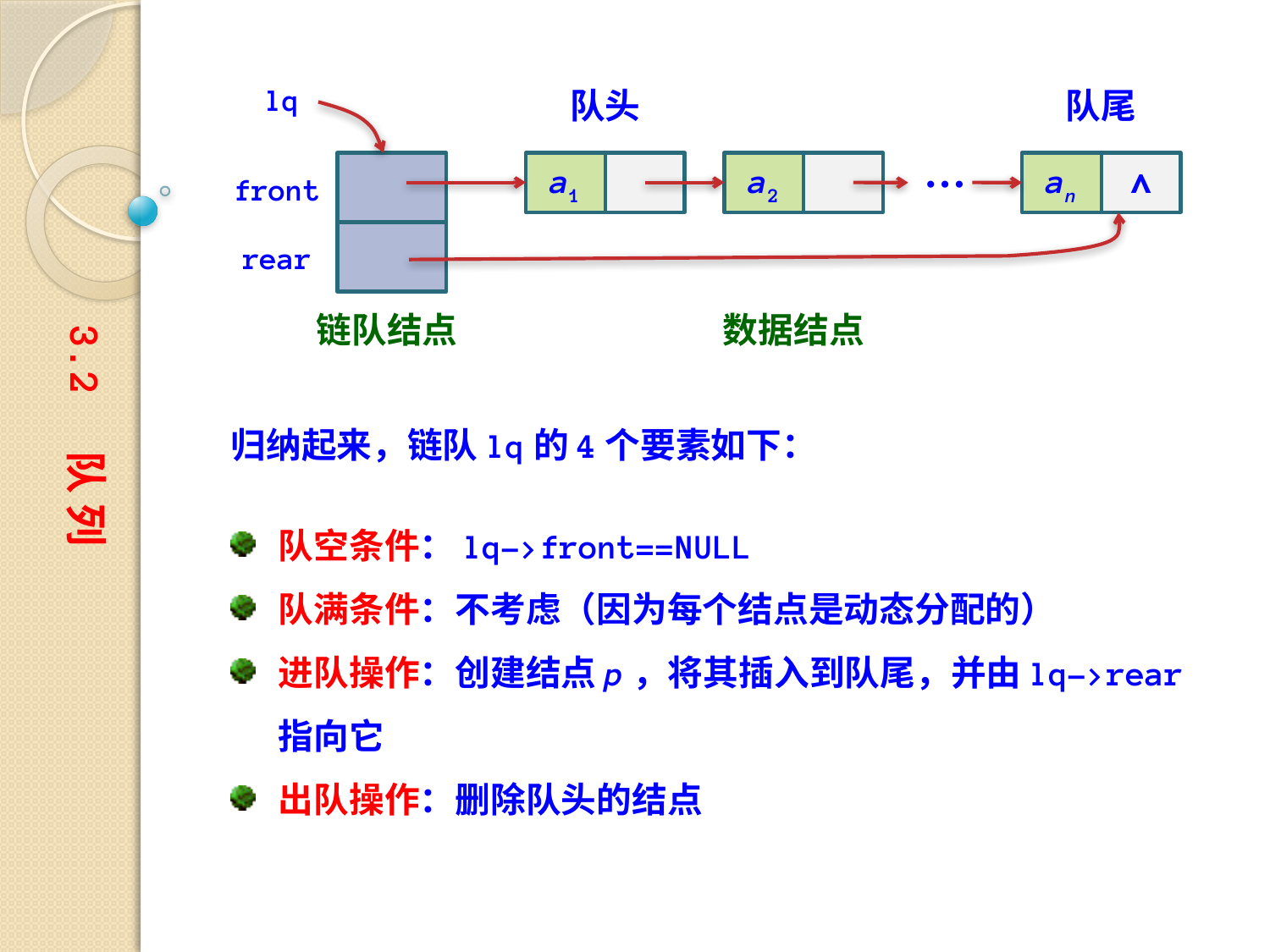

lq
队头
队尾

…

a1

a2

an
∧
front

rear
链队结点
数据结点
3.2  队 列
归纳起来，链队lq的4个要素如下：
队空条件：lq->front==NULL
队满条件：不考虑（因为每个结点是动态分配的）
进队操作：创建结点p，将其插入到队尾，并由lq->rear指向它
出队操作：删除队头的结点